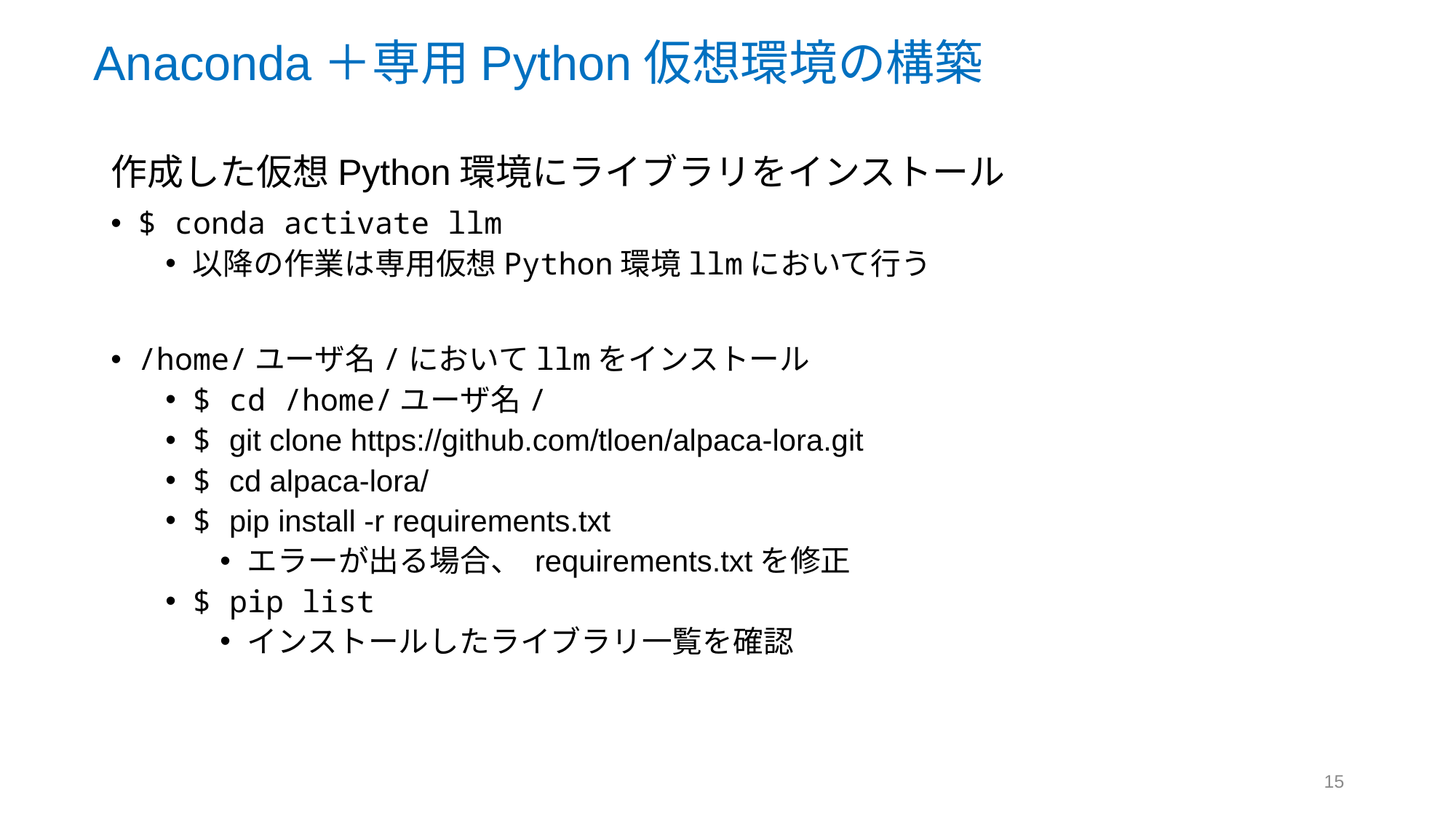

Anaconda＋専用Python仮想環境の構築
作成した仮想Python環境にライブラリをインストール
$ conda activate llm
以降の作業は専用仮想Python環境llmにおいて行う

/home/ユーザ名/においてllmをインストール
$ cd /home/ユーザ名/
$ git clone https://github.com/tloen/alpaca-lora.git
$ cd alpaca-lora/
$ pip install -r requirements.txt
エラーが出る場合、 requirements.txtを修正
$ pip list
インストールしたライブラリ一覧を確認

15